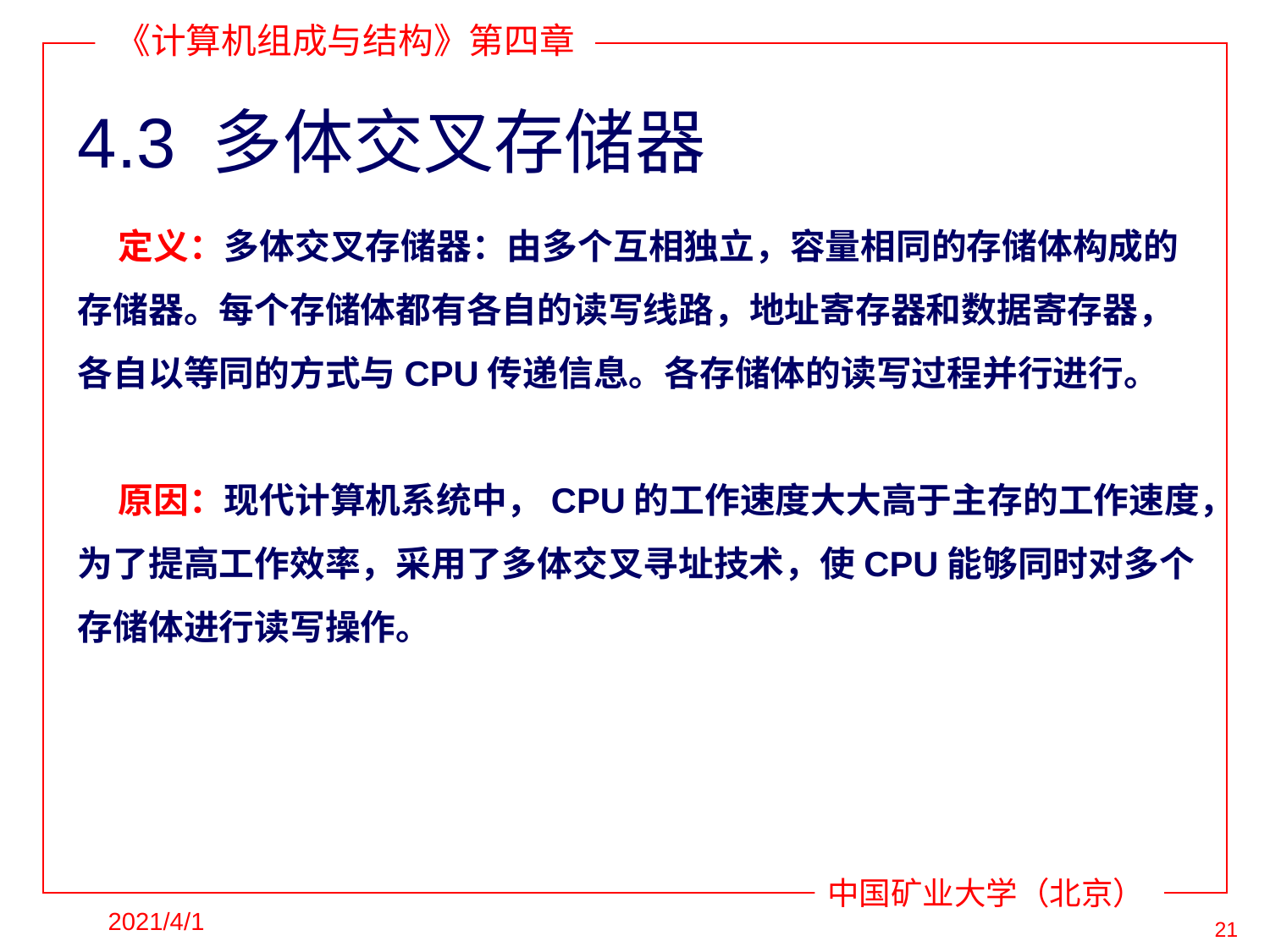

# 4.3 多体交叉存储器
    定义：多体交叉存储器：由多个互相独立，容量相同的存储体构成的存储器。每个存储体都有各自的读写线路，地址寄存器和数据寄存器，各自以等同的方式与CPU传递信息。各存储体的读写过程并行进行。

    原因：现代计算机系统中，CPU的工作速度大大高于主存的工作速度，为了提高工作效率，采用了多体交叉寻址技术，使CPU能够同时对多个存储体进行读写操作。
2021/4/1